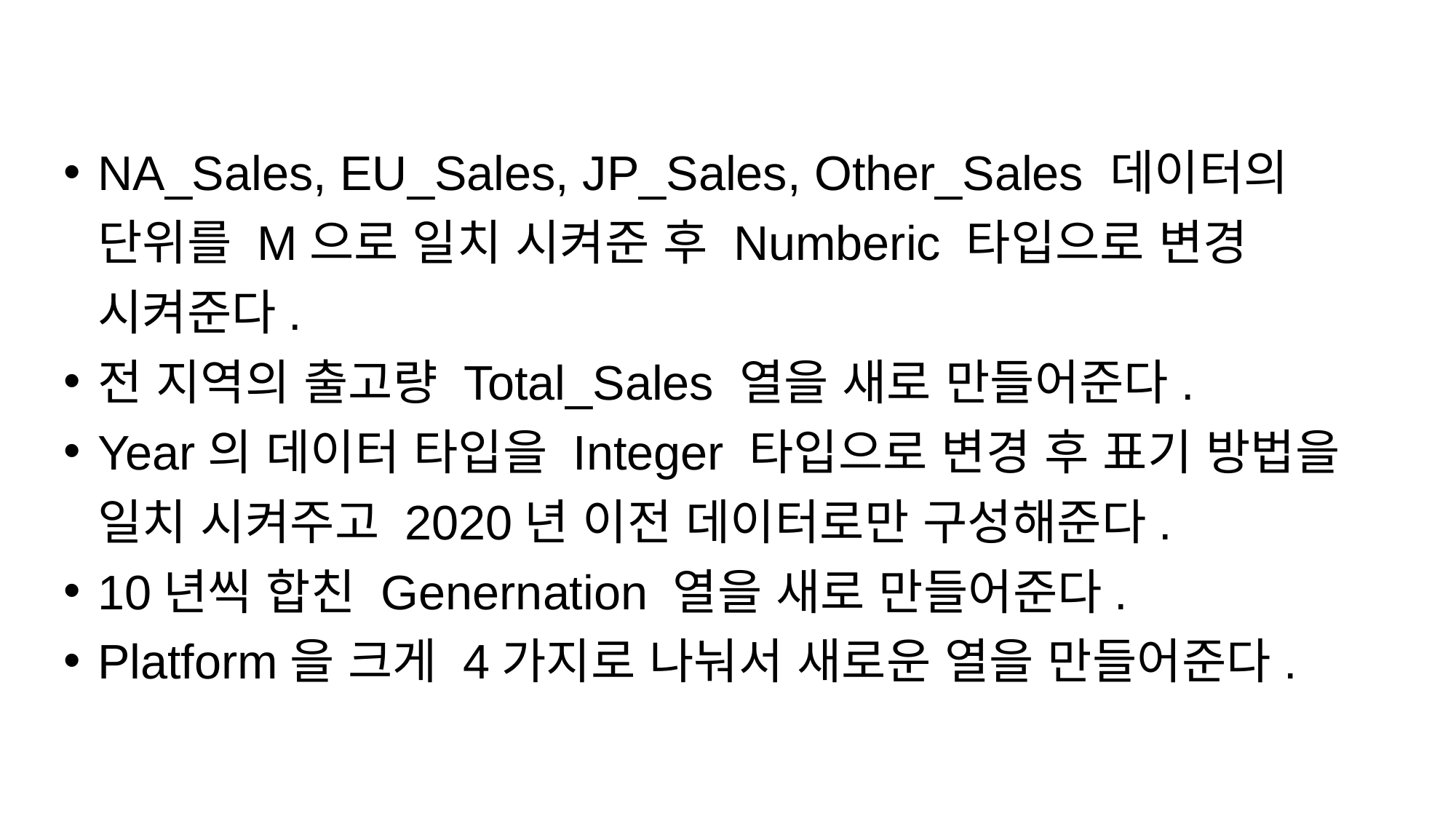

NA_Sales, EU_Sales, JP_Sales, Other_Sales 데이터의 단위를 M으로 일치 시켜준 후 Numberic 타입으로 변경 시켜준다.
전 지역의 출고량 Total_Sales 열을 새로 만들어준다.
Year의 데이터 타입을 Integer 타입으로 변경 후 표기 방법을 일치 시켜주고 2020년 이전 데이터로만 구성해준다.
10년씩 합친 Genernation 열을 새로 만들어준다.
Platform을 크게 4가지로 나눠서 새로운 열을 만들어준다.